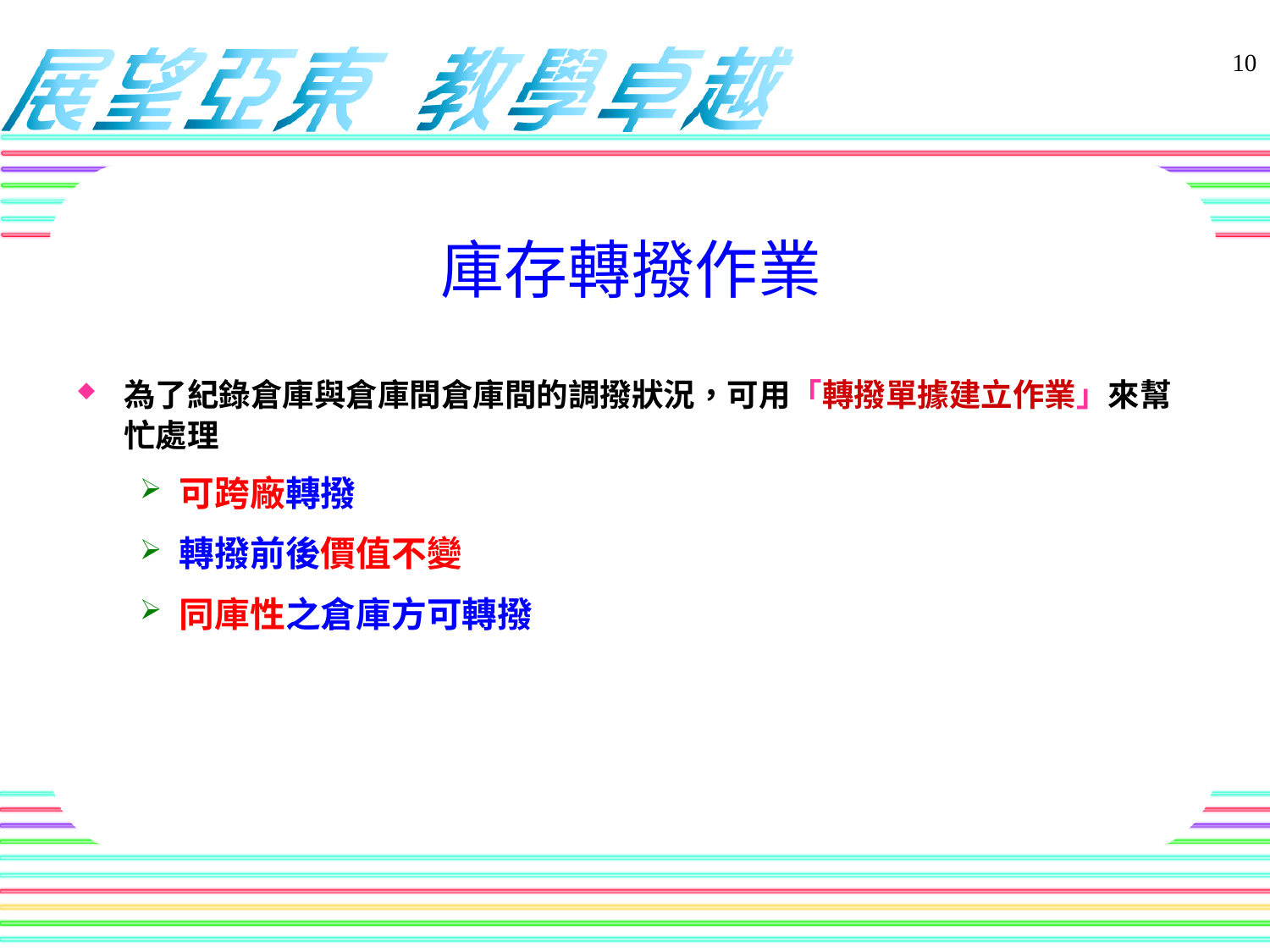

庫存轉撥作業
為了紀錄倉庫與倉庫間倉庫間的調撥狀況，可用「轉撥單據建立作業」來幫忙處理
可跨廠轉撥
轉撥前後價值不變
同庫性之倉庫方可轉撥
10